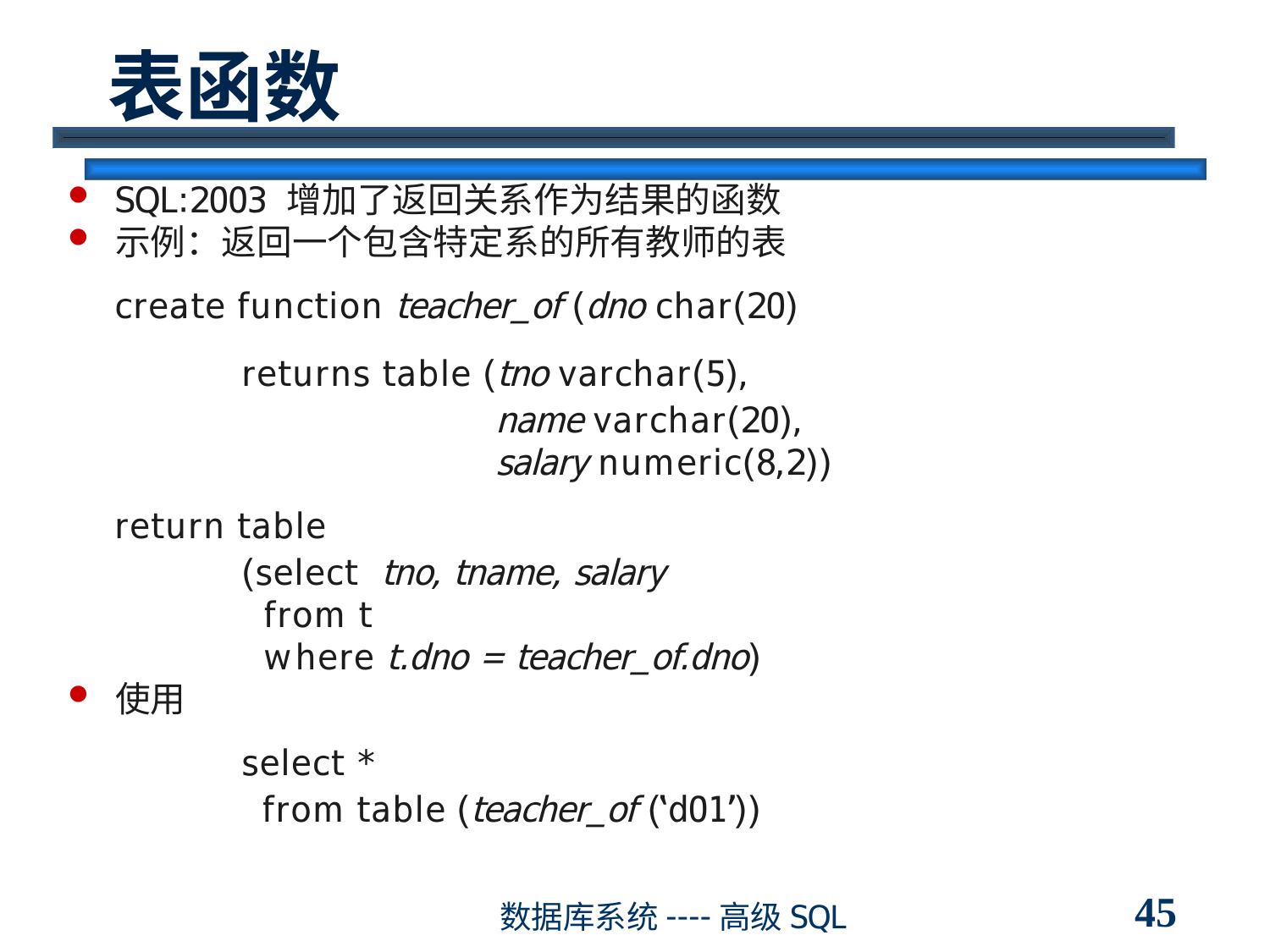

# 表函数
SQL:2003 增加了返回关系作为结果的函数
示例：返回一个包含特定系的所有教师的表
	create function teacher_of (dno char(20)
		returns table (tno varchar(5),
			name varchar(20),
			salary numeric(8,2))
	return table
	(select  tno, tname, salary
	  from t
	  where t.dno = teacher_of.dno)
使用
		select *
	  from table (teacher_of (‘d01’))
45
数据库系统----高级SQL